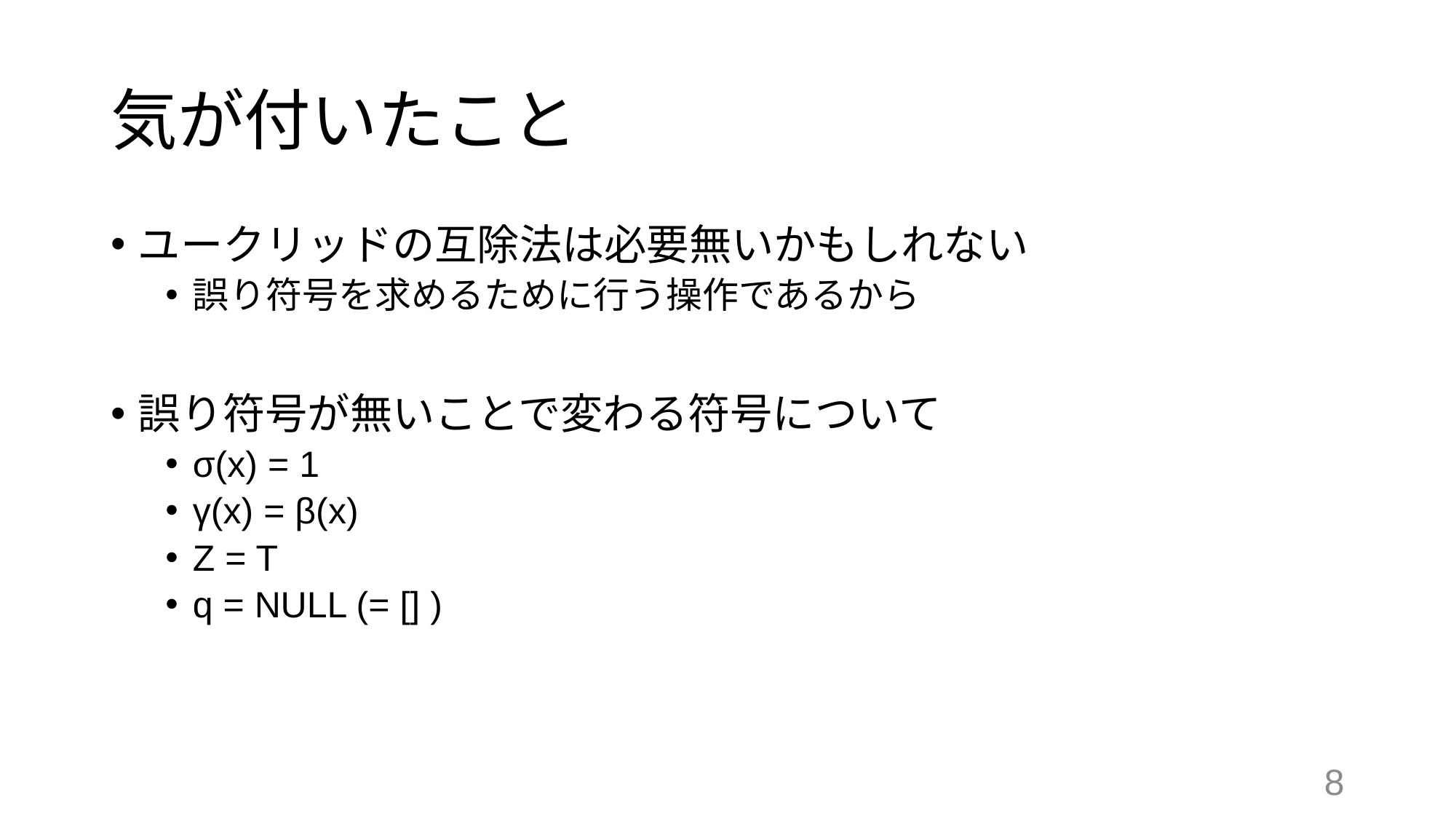

# 気が付いたこと
ユークリッドの互除法は必要無いかもしれない
誤り符号を求めるために行う操作であるから

誤り符号が無いことで変わる符号について
σ(x) = 1
γ(x) = β(x)
Z = T
q = NULL (= [] )
8